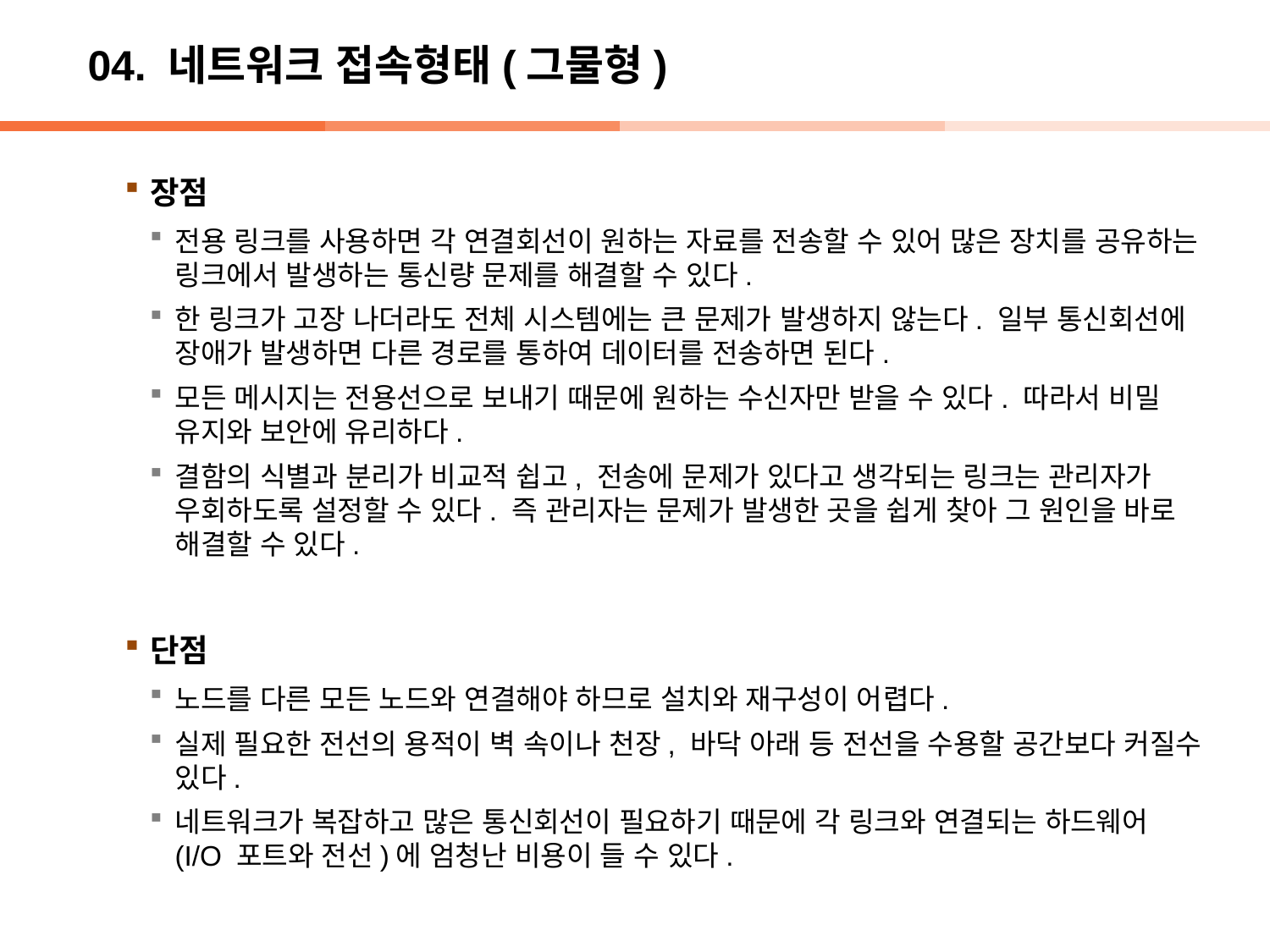

# 04. 네트워크 접속형태(그물형)
장점
전용 링크를 사용하면 각 연결회선이 원하는 자료를 전송할 수 있어 많은 장치를 공유하는 링크에서 발생하는 통신량 문제를 해결할 수 있다.
한 링크가 고장 나더라도 전체 시스템에는 큰 문제가 발생하지 않는다. 일부 통신회선에 장애가 발생하면 다른 경로를 통하여 데이터를 전송하면 된다.
모든 메시지는 전용선으로 보내기 때문에 원하는 수신자만 받을 수 있다. 따라서 비밀 유지와 보안에 유리하다.
결함의 식별과 분리가 비교적 쉽고, 전송에 문제가 있다고 생각되는 링크는 관리자가 우회하도록 설정할 수 있다. 즉 관리자는 문제가 발생한 곳을 쉽게 찾아 그 원인을 바로 해결할 수 있다.

단점
노드를 다른 모든 노드와 연결해야 하므로 설치와 재구성이 어렵다.
실제 필요한 전선의 용적이 벽 속이나 천장, 바닥 아래 등 전선을 수용할 공간보다 커질수 있다.
네트워크가 복잡하고 많은 통신회선이 필요하기 때문에 각 링크와 연결되는 하드웨어(I/O 포트와 전선)에 엄청난 비용이 들 수 있다.